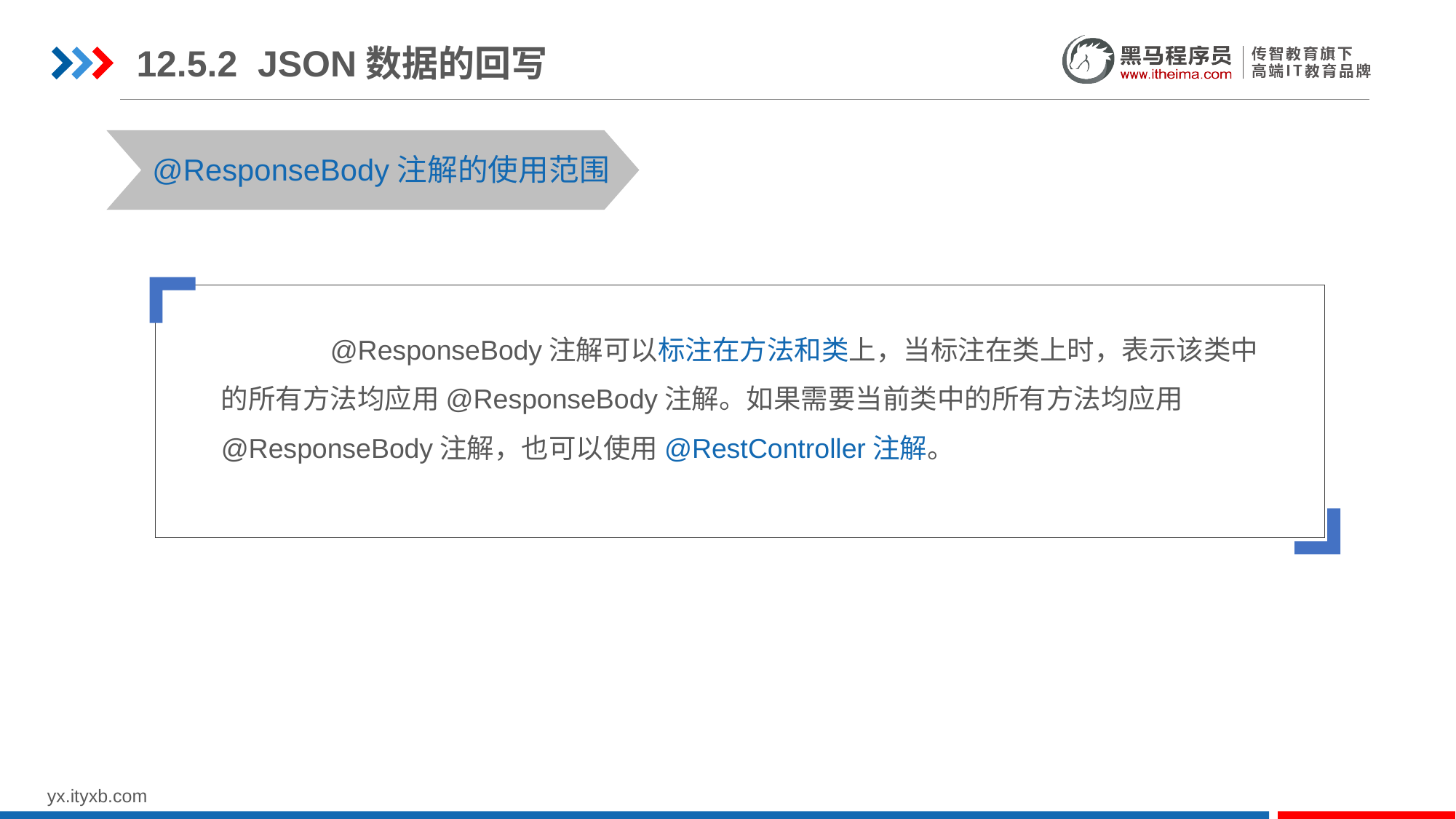

12.5.2  JSON数据的回写

@ResponseBody注解的使用范围

	@ResponseBody注解可以标注在方法和类上，当标注在类上时，表示该类中的所有方法均应用@ResponseBody注解。如果需要当前类中的所有方法均应用@ResponseBody注解，也可以使用@RestController注解。